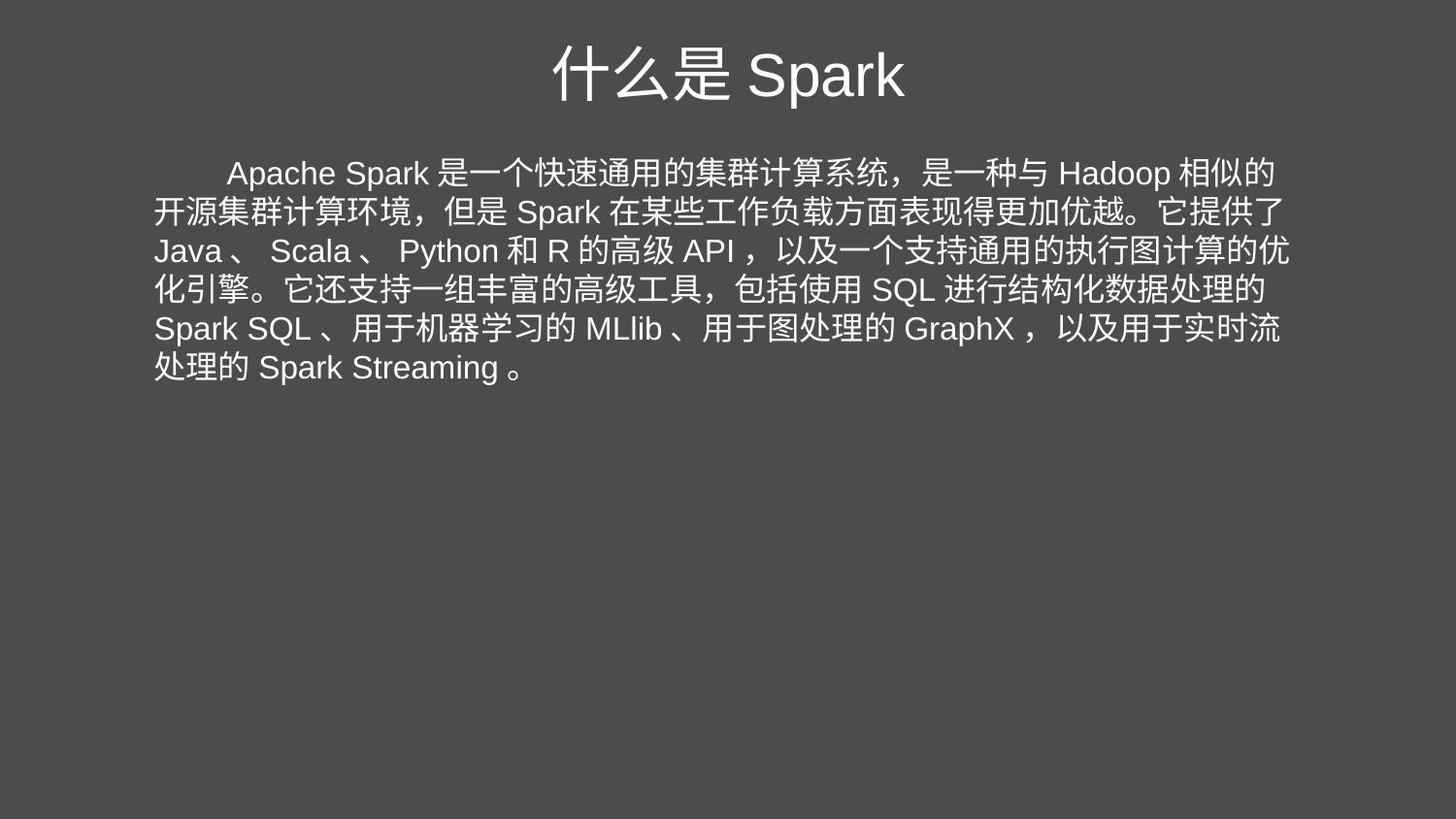

什么是Spark

Apache Spark是一个快速通用的集群计算系统，是一种与Hadoop相似的开源集群计算环境，但是Spark在某些工作负载方面表现得更加优越。它提供了Java、Scala、Python和R的高级API，以及一个支持通用的执行图计算的优化引擎。它还支持一组丰富的高级工具，包括使用SQL进行结构化数据处理的Spark SQL、用于机器学习的MLlib、用于图处理的GraphX，以及用于实时流处理的Spark Streaming。